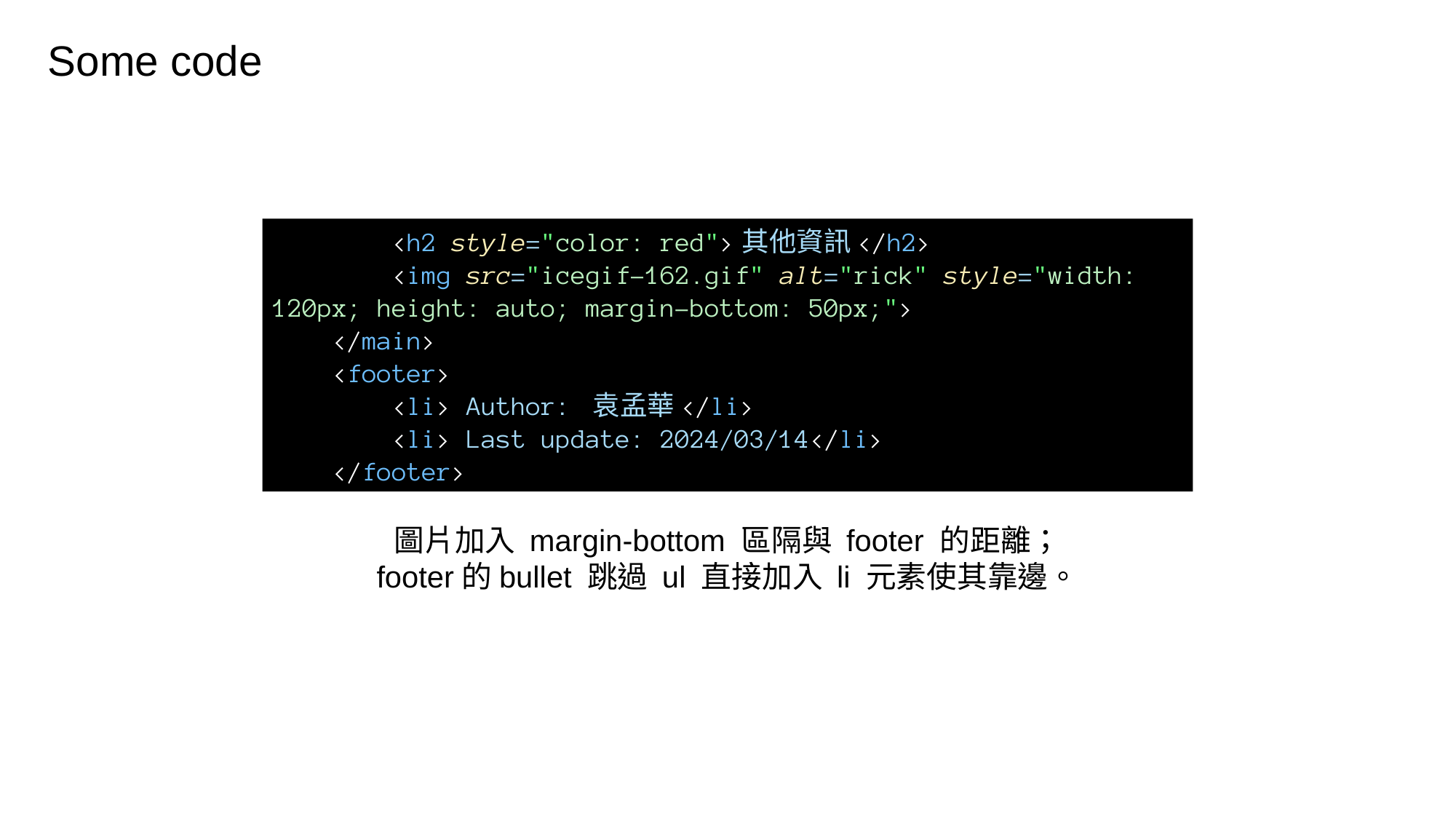

Some code
        <h2 style="color: red">其他資訊</h2>
        <img src="icegif-162.gif" alt="rick" style="width: 120px; height: auto; margin-bottom: 50px;">
    </main>
    <footer>
        <li> Author: 袁孟華</li>
        <li> Last update: 2024/03/14</li>
    </footer>
圖片加入 margin-bottom 區隔與 footer 的距離；
footer的bullet 跳過 ul 直接加入 li 元素使其靠邊。